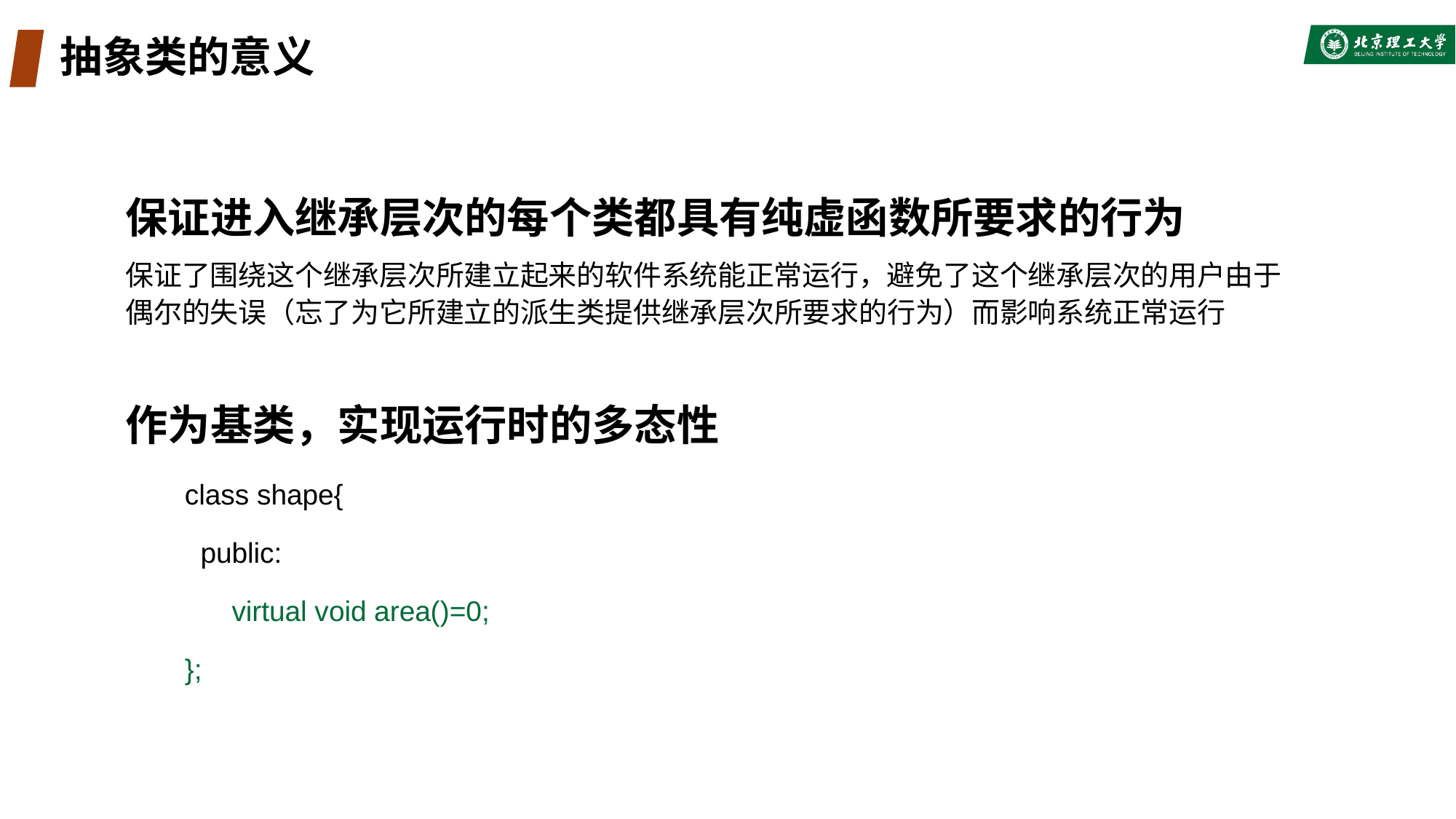

# 抽象类的意义
保证进入继承层次的每个类都具有纯虚函数所要求的行为
保证了围绕这个继承层次所建立起来的软件系统能正常运行，避免了这个继承层次的用户由于偶尔的失误（忘了为它所建立的派生类提供继承层次所要求的行为）而影响系统正常运行

作为基类，实现运行时的多态性
class shape{
  public:
      virtual void area()=0;
};